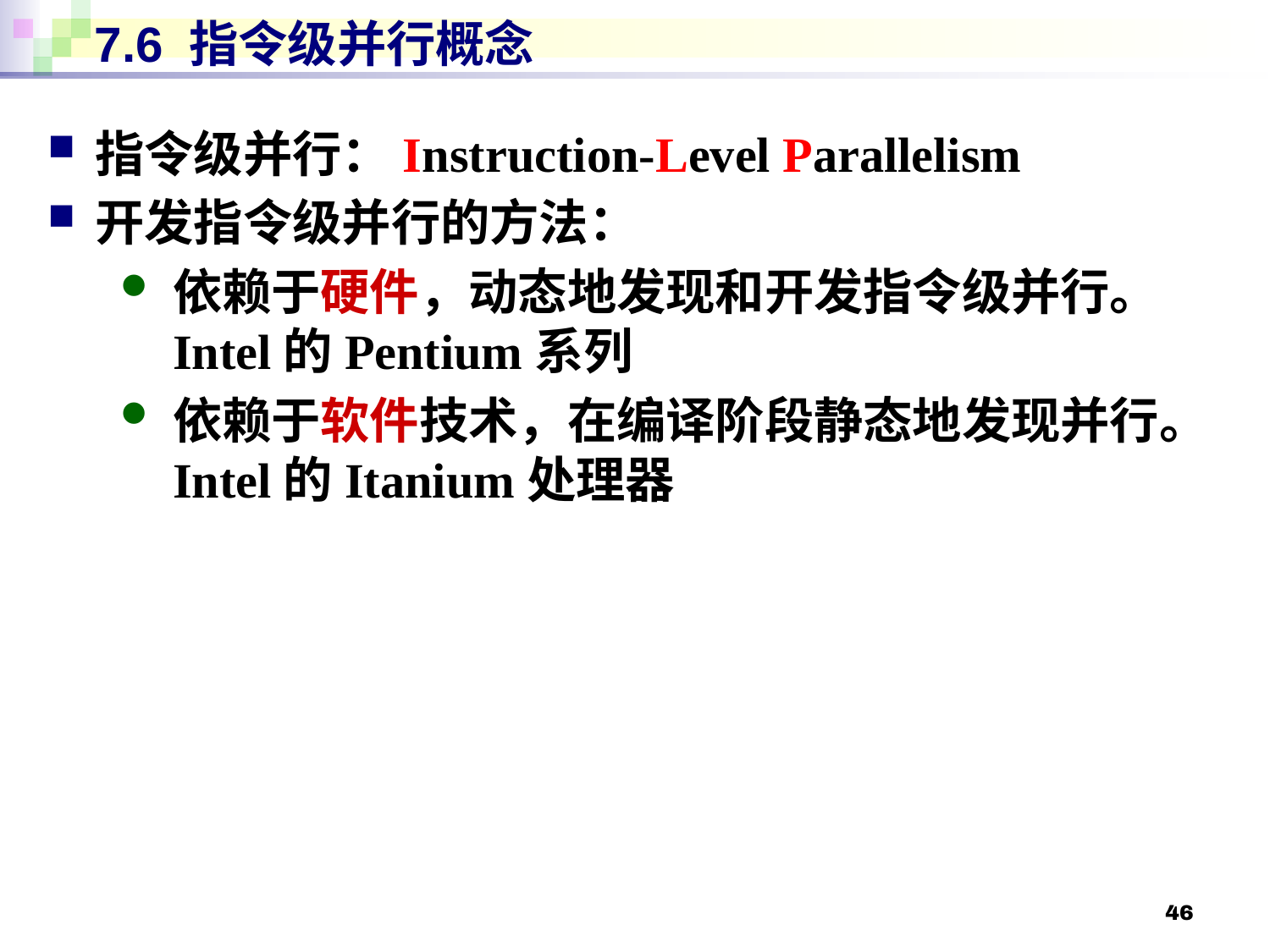

# 7.6 指令级并行概念
指令级并行：Instruction-Level Parallelism
开发指令级并行的方法：
依赖于硬件，动态地发现和开发指令级并行。
Intel的Pentium系列
依赖于软件技术，在编译阶段静态地发现并行。
Intel的Itanium处理器
46